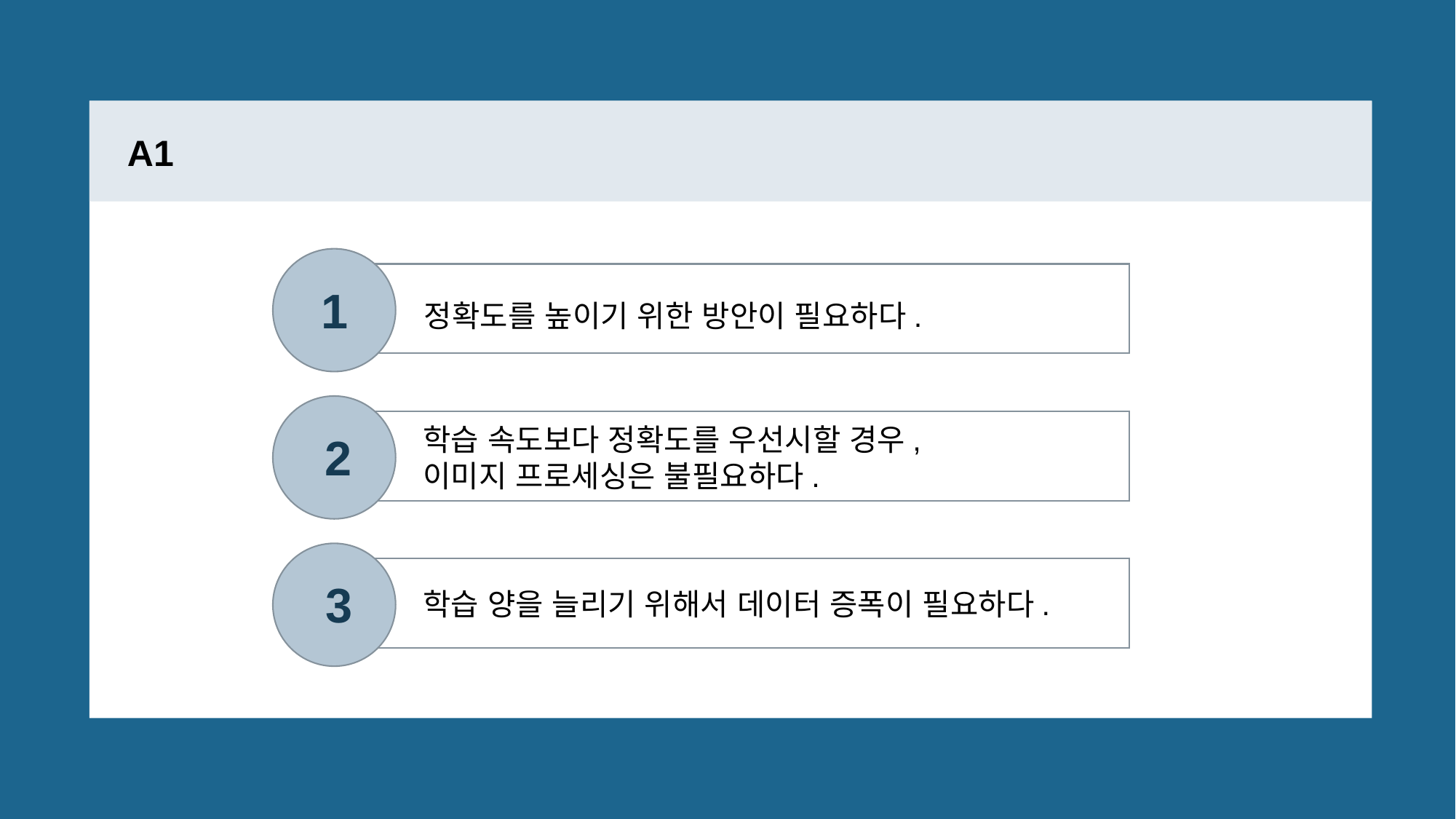

A1

1
정확도를 높이기 위한 방안이 필요하다.

정확도를 높이긴 위해서는 영상 이진화가 불필요
학습 속도보다 정확도를 우선시할 경우,
이미지 프로세싱은 불필요하다.
2

3
학습 양을 늘리기 위해서 데이터 증폭이 필요하다.